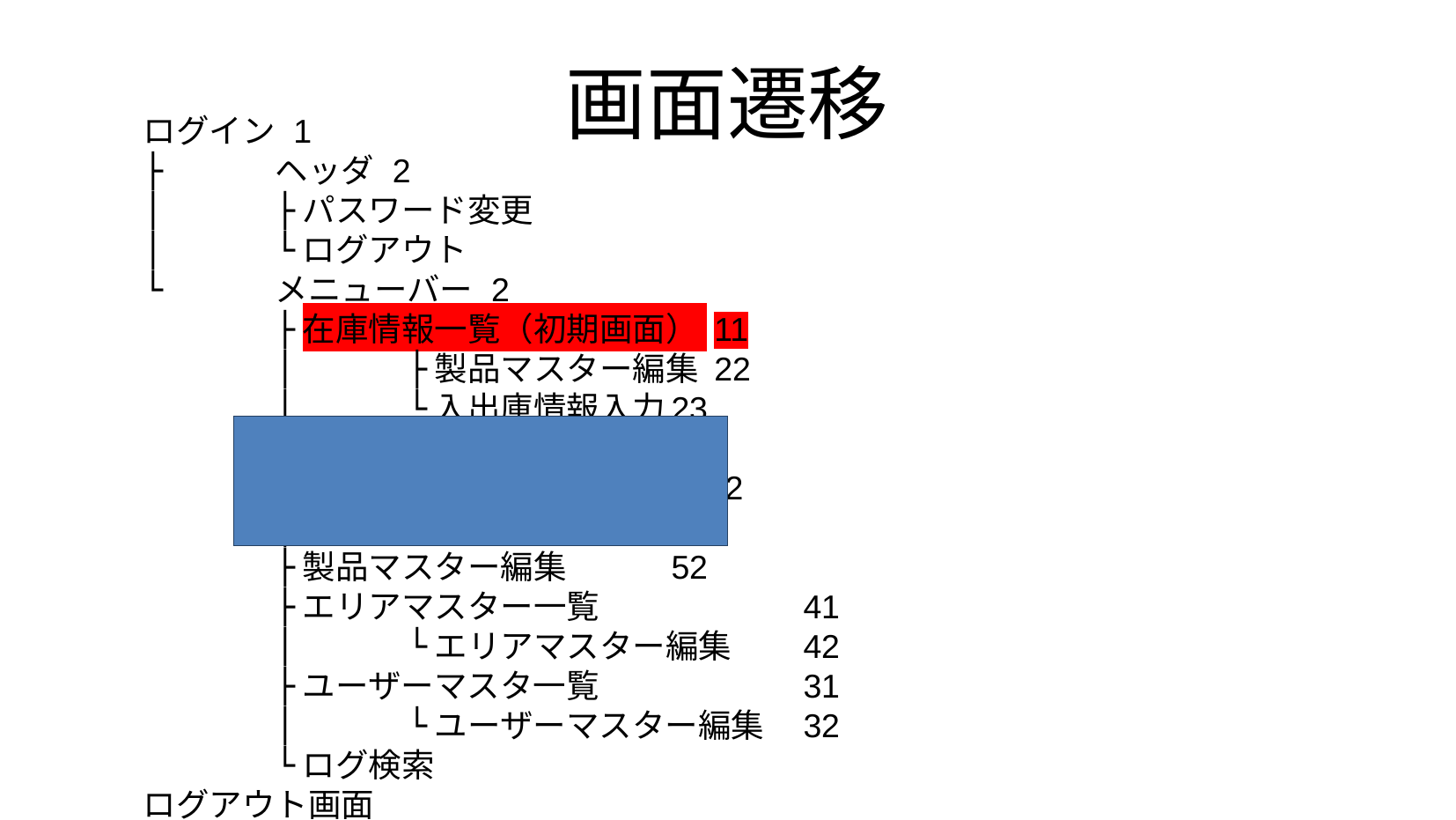

# 画面遷移
ログイン 1
├	ヘッダ 2
│	├パスワード変更
│	└ログアウト
└	メニューバー 2
	├在庫情報一覧（初期画面） 11
	│	├製品マスター編集 22
	│	└入出庫情報入力	23
	├製品検索 21
	│	├製品マスター編集22
	│	└入出庫情報入力	23
	├製品マスター編集	52
	├エリアマスター一覧		41
	│	└エリアマスター編集	42
	├ユーザーマスタ一覧		31
	│	└ユーザーマスター編集	32
	└ログ検索
ログアウト画面